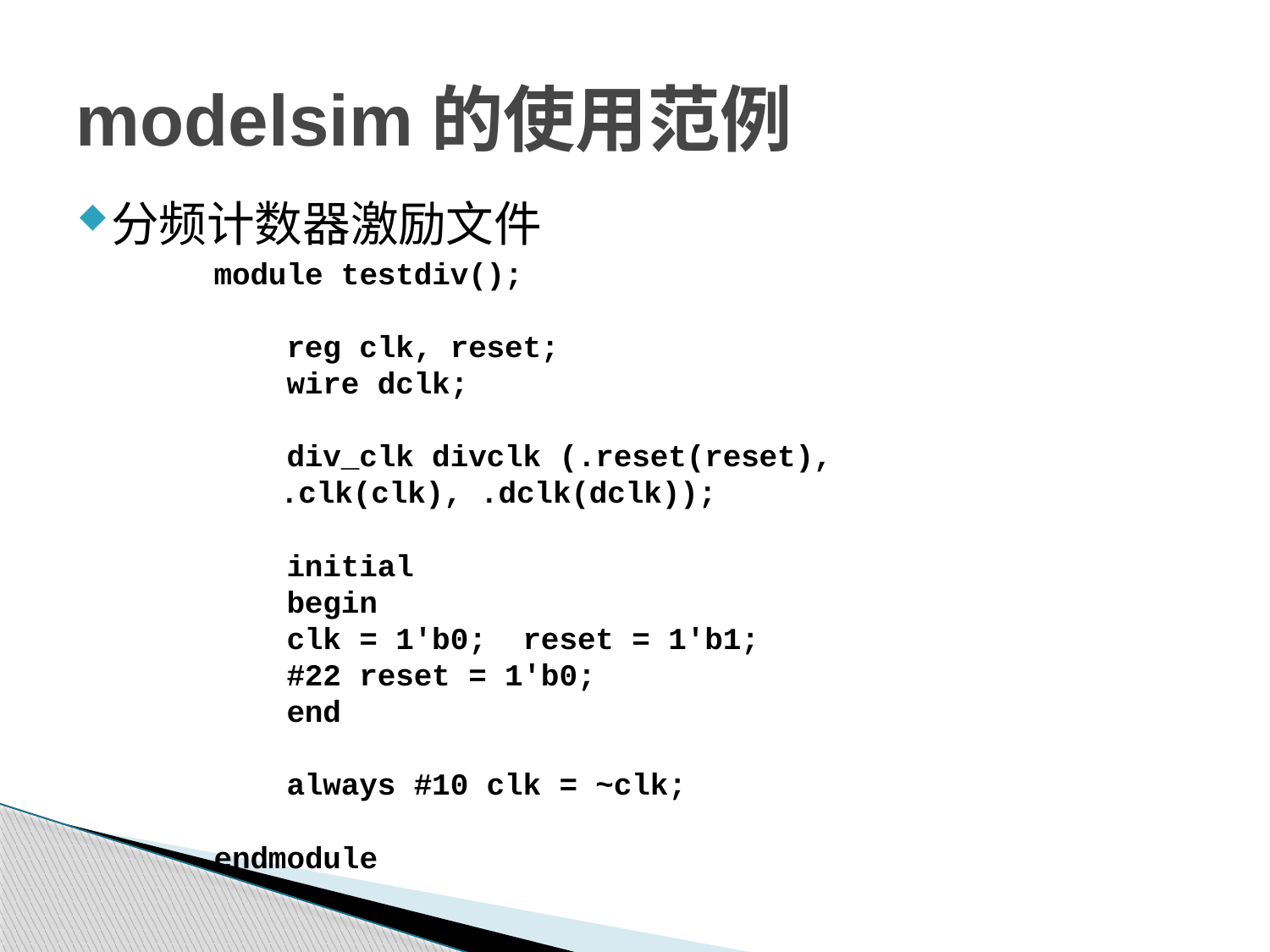

# modelsim的使用范例
分频计数器激励文件
module testdiv();

    reg clk, reset;
    wire dclk;

    div_clk divclk (.reset(reset),
				  .clk(clk), .dclk(dclk));

    initial
    begin
    clk = 1'b0;  reset = 1'b1;
    #22 reset = 1'b0;
    end

    always #10 clk = ~clk;

endmodule